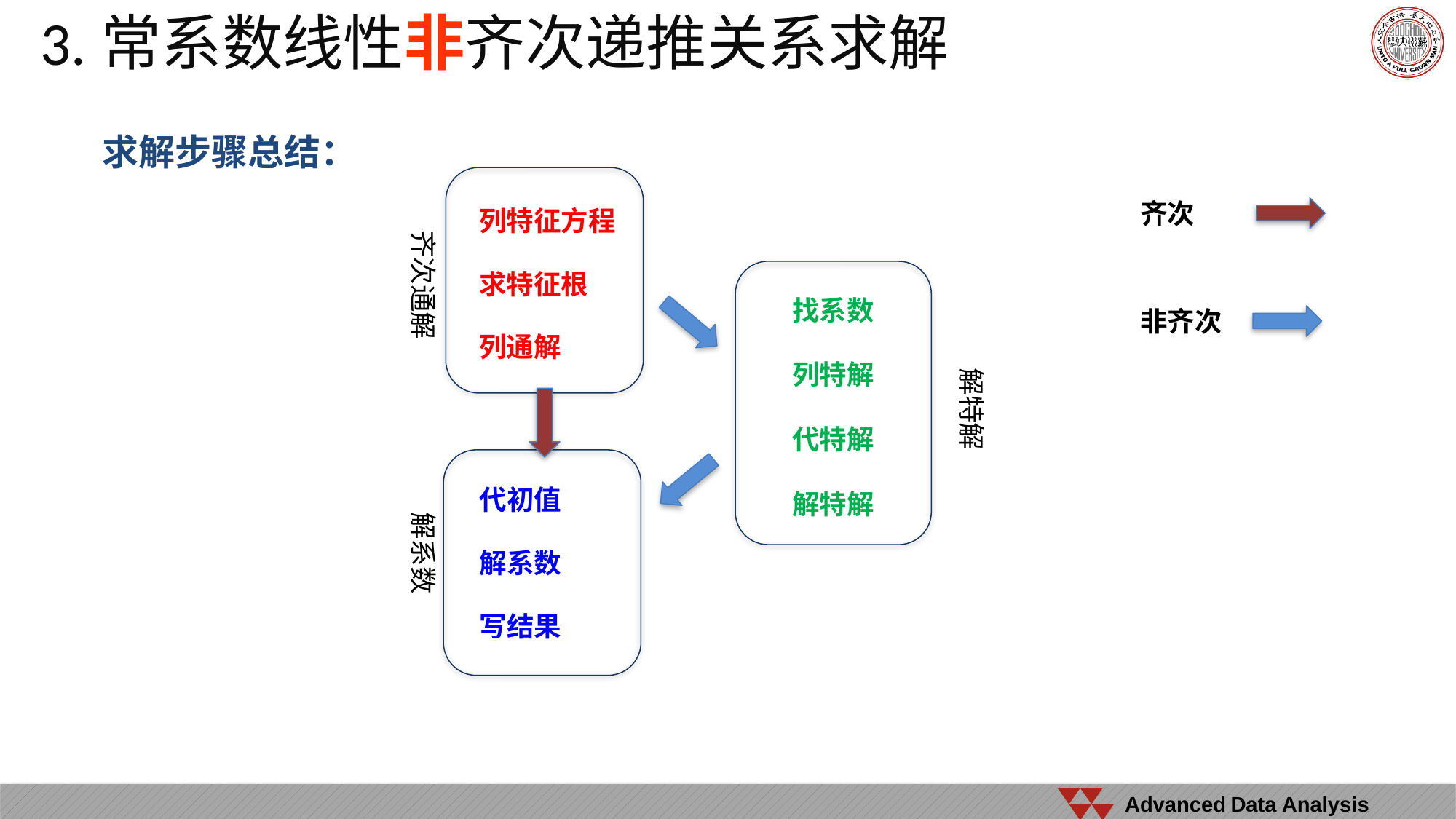

3.常系数线性非齐次递推关系求解
求解步骤总结：

列特征方程
求特征根
列通解
齐次

齐次通解

找系数
列特解
代特解
解特解
非齐次

解特解

代初值
解系数
写结果

解系数